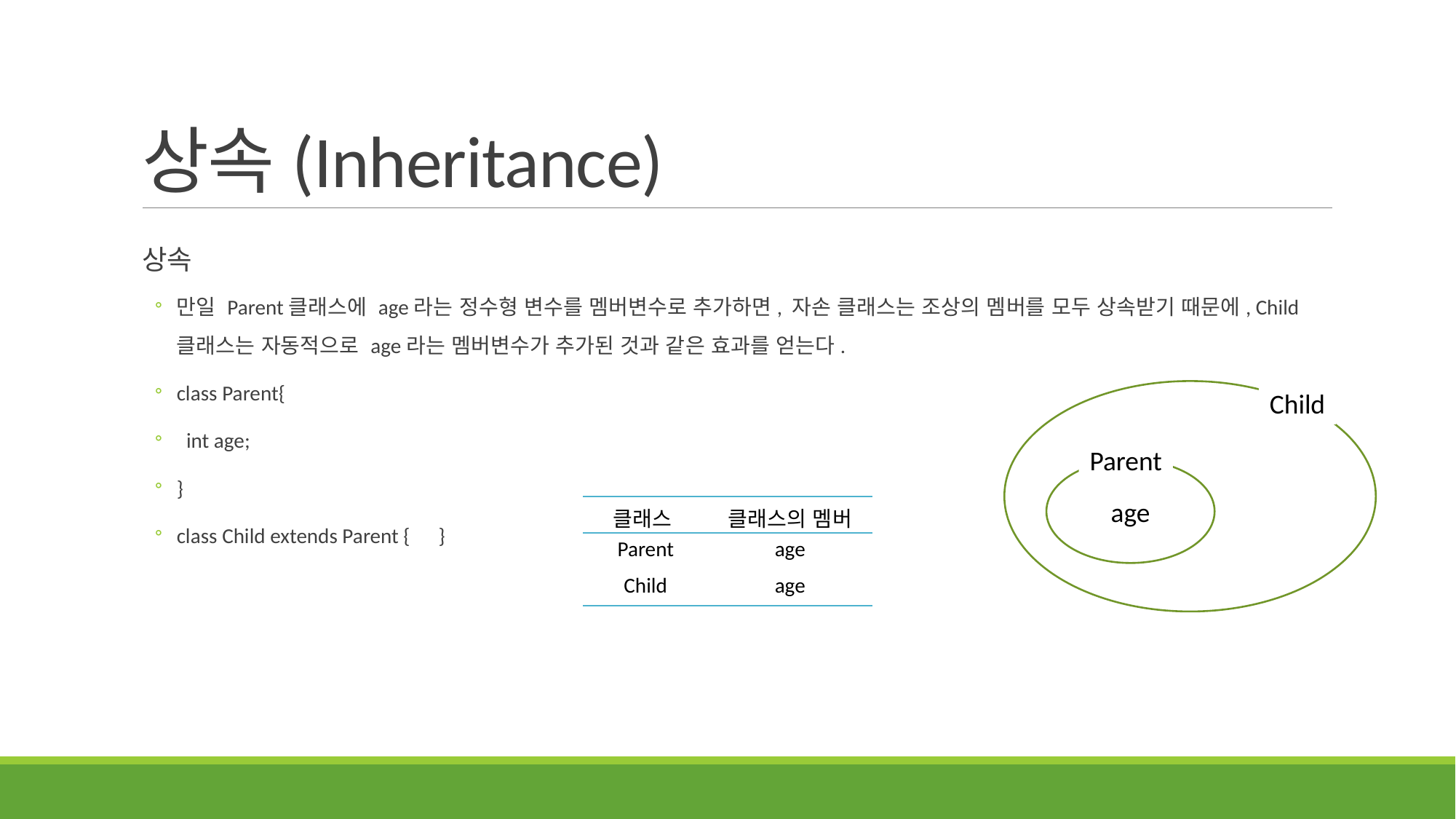

# 상속(Inheritance)
상속
만일 Parent클래스에 age라는 정수형 변수를 멤버변수로 추가하면, 자손 클래스는 조상의 멤버를 모두 상속받기 때문에, Child 클래스는 자동적으로 age라는 멤버변수가 추가된 것과 같은 효과를 얻는다.
class Parent{
  int age;
}
class Child extends Parent {      }
Child

Parent
age
| 클래스 | 클래스의 멤버 |
| --- | --- |
| Parent | age |
| Child | age |